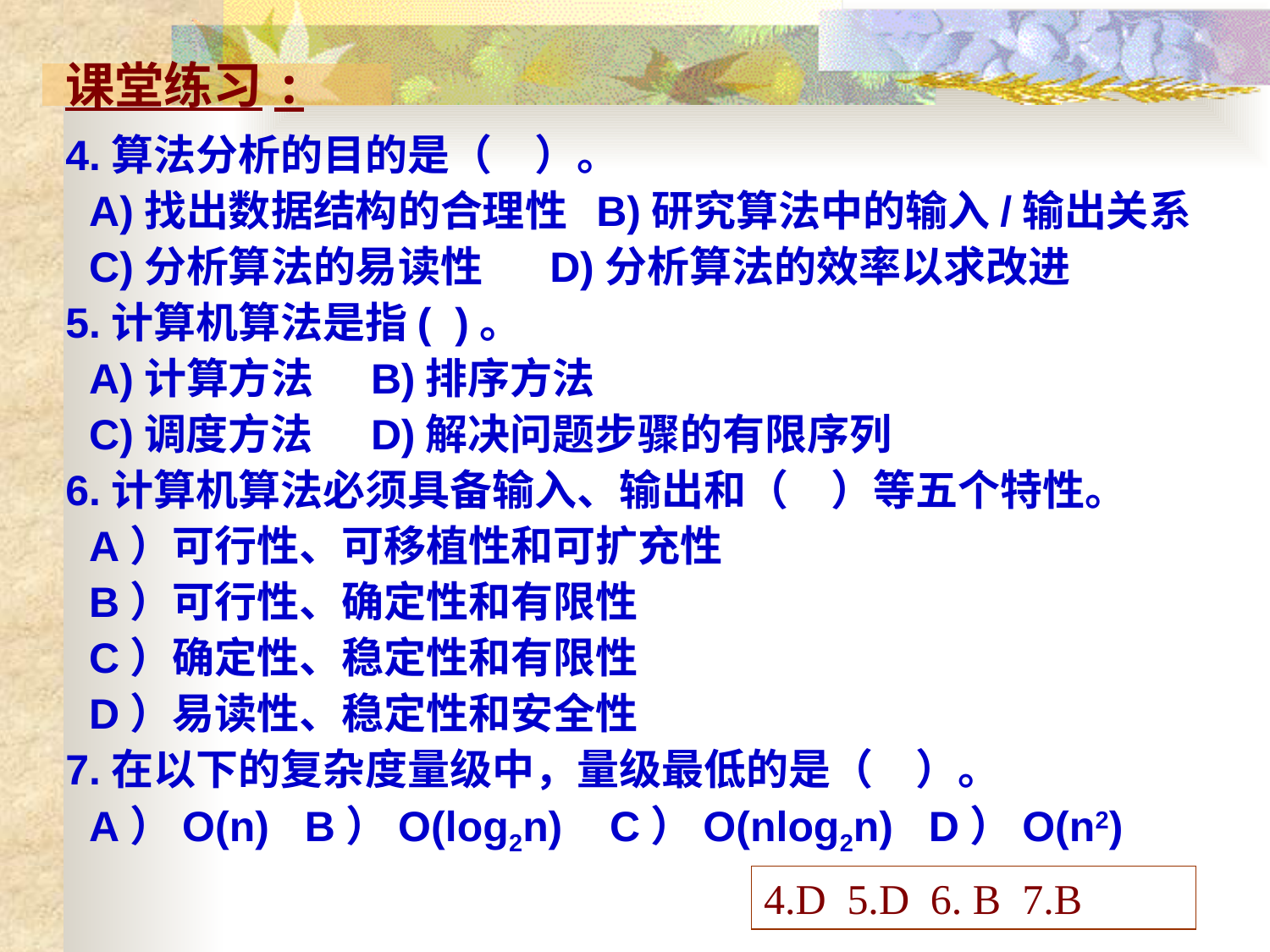

课堂练习:
4.算法分析的目的是（　）。
  A)找出数据结构的合理性  B)研究算法中的输入/输出关系
  C)分析算法的易读性      D)分析算法的效率以求改进
5.计算机算法是指(  )。
  A)计算方法     B)排序方法
  C)调度方法     D)解决问题步骤的有限序列
6.计算机算法必须具备输入、输出和（　）等五个特性。
  A）可行性、可移植性和可扩充性
  B）可行性、确定性和有限性
  C）确定性、稳定性和有限性
  D）易读性、稳定性和安全性
7.在以下的复杂度量级中，量级最低的是（　）。
  A）O(n)   B）O(log2n)    C）O(nlog2n)   D）O(n2)

4.D  5.D  6. B  7.B